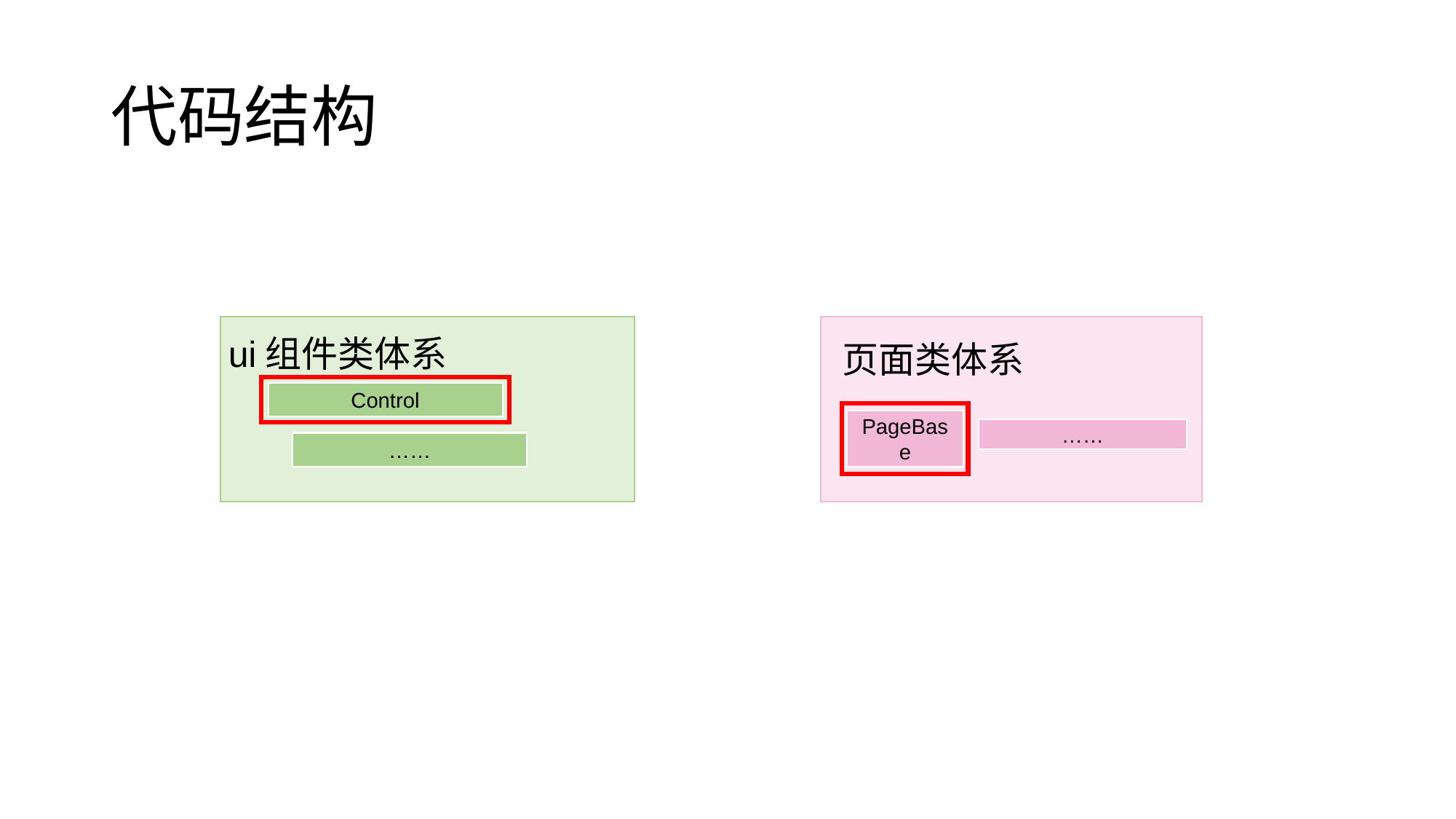

# 代码结构

ui组件类体系
页面类体系

Control

PageBase
……
……